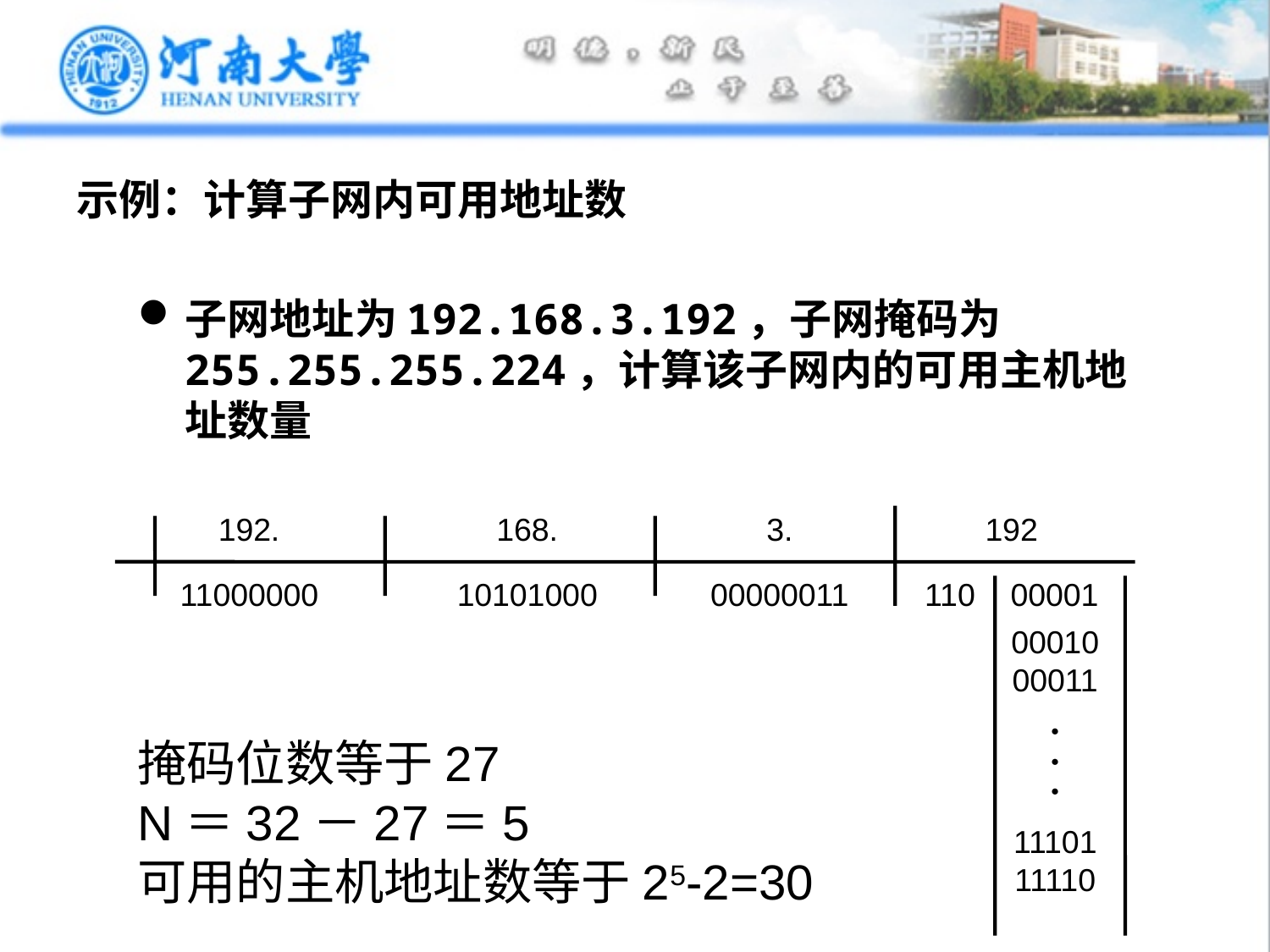

# 示例：计算子网内可用地址数
子网地址为192.168.3.192，子网掩码为255.255.255.224，计算该子网内的可用主机地址数量
| 192. | 168. | 3. | 192 |
| --- | --- | --- | --- |

| 11000000 | 10101000 | 00000011 | 110 00001 |
| --- | --- | --- | --- |

00010
00011

●
掩码位数等于27
N＝32－27＝5
可用的主机地址数等于25-2=30

●
●
11101
11110